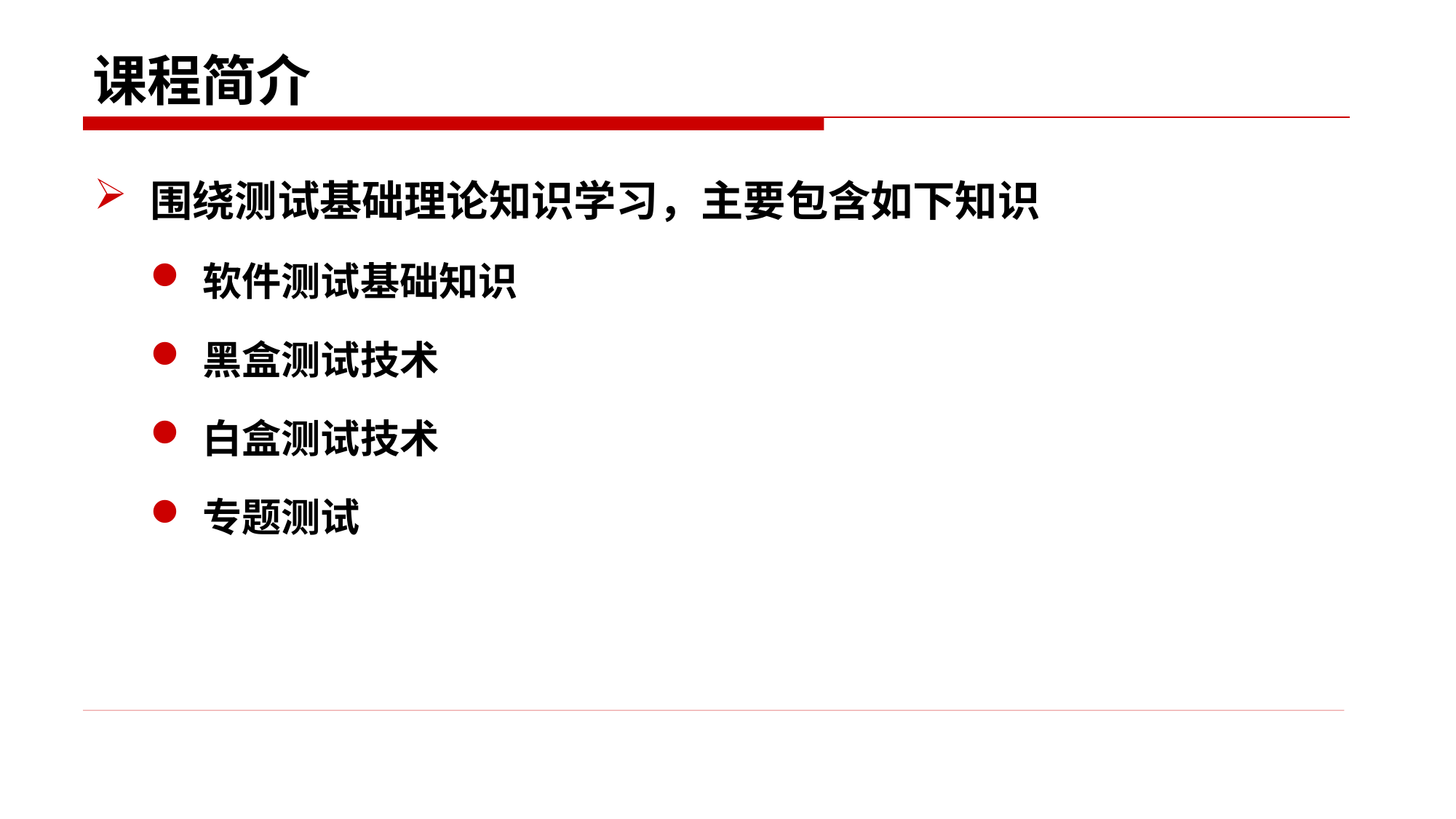

# 课程简介
围绕测试基础理论知识学习，主要包含如下知识
软件测试基础知识
黑盒测试技术
白盒测试技术
专题测试